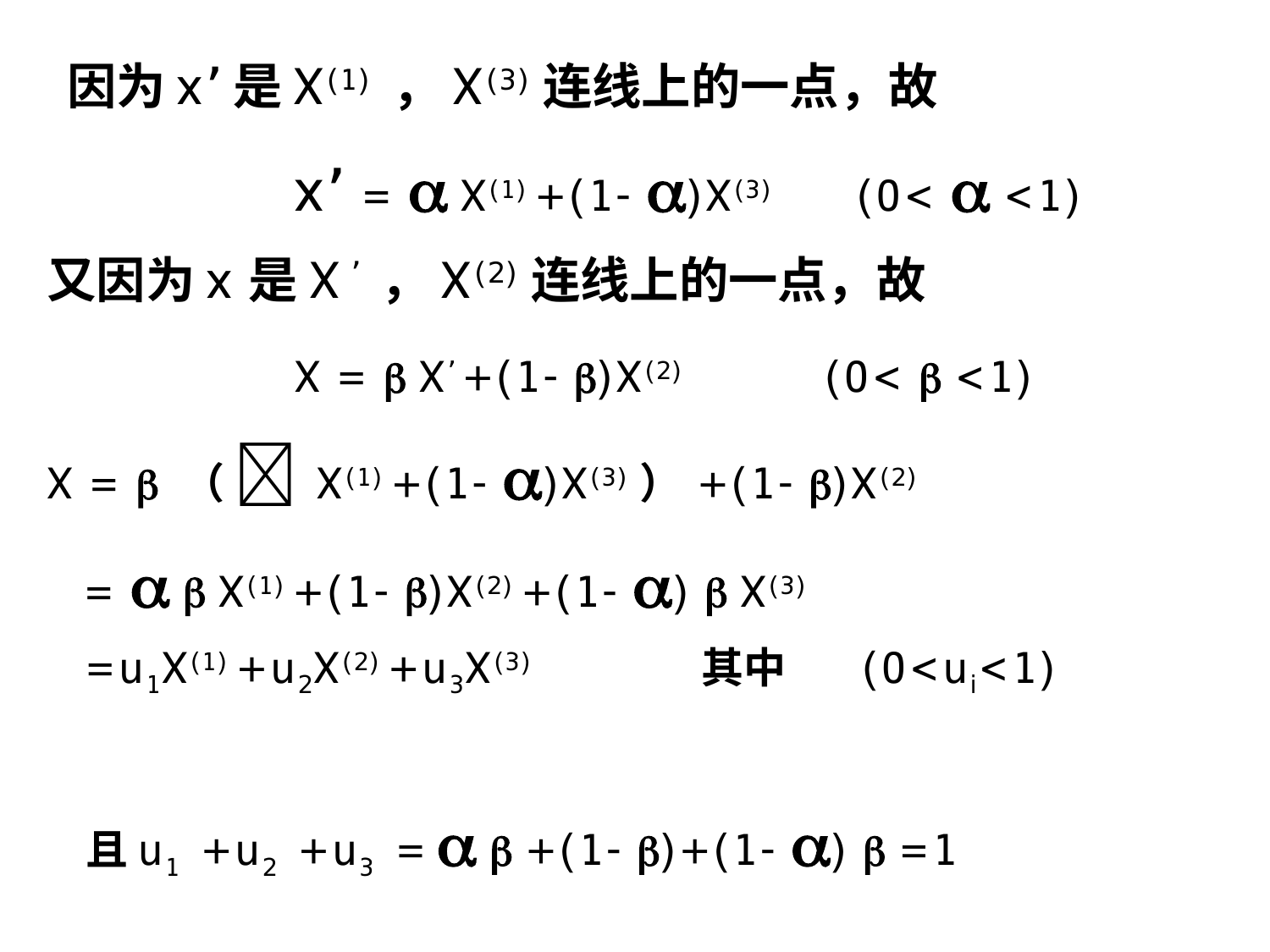

因为x’是X(1) ，X(3)连线上的一点，故
               x’ = α X(1) +(1- α)X(3)           (0< α <1)
又因为x是X ’ ，X(2)连线上的一点，故
               X = β X’ +(1- β)X(2)                   (0< β <1)
X = β （ α X(1) +(1- α)X(3)） +(1- β)X(2)
     = α β X(1) +(1- β)X(2) +(1- α) β X(3)
   =u1X(1) +u2X(2) +u3X(3)                      其中       (0<ui<1)

   且u1  +u2  +u3  = α β +(1- β)+(1- α) β =1